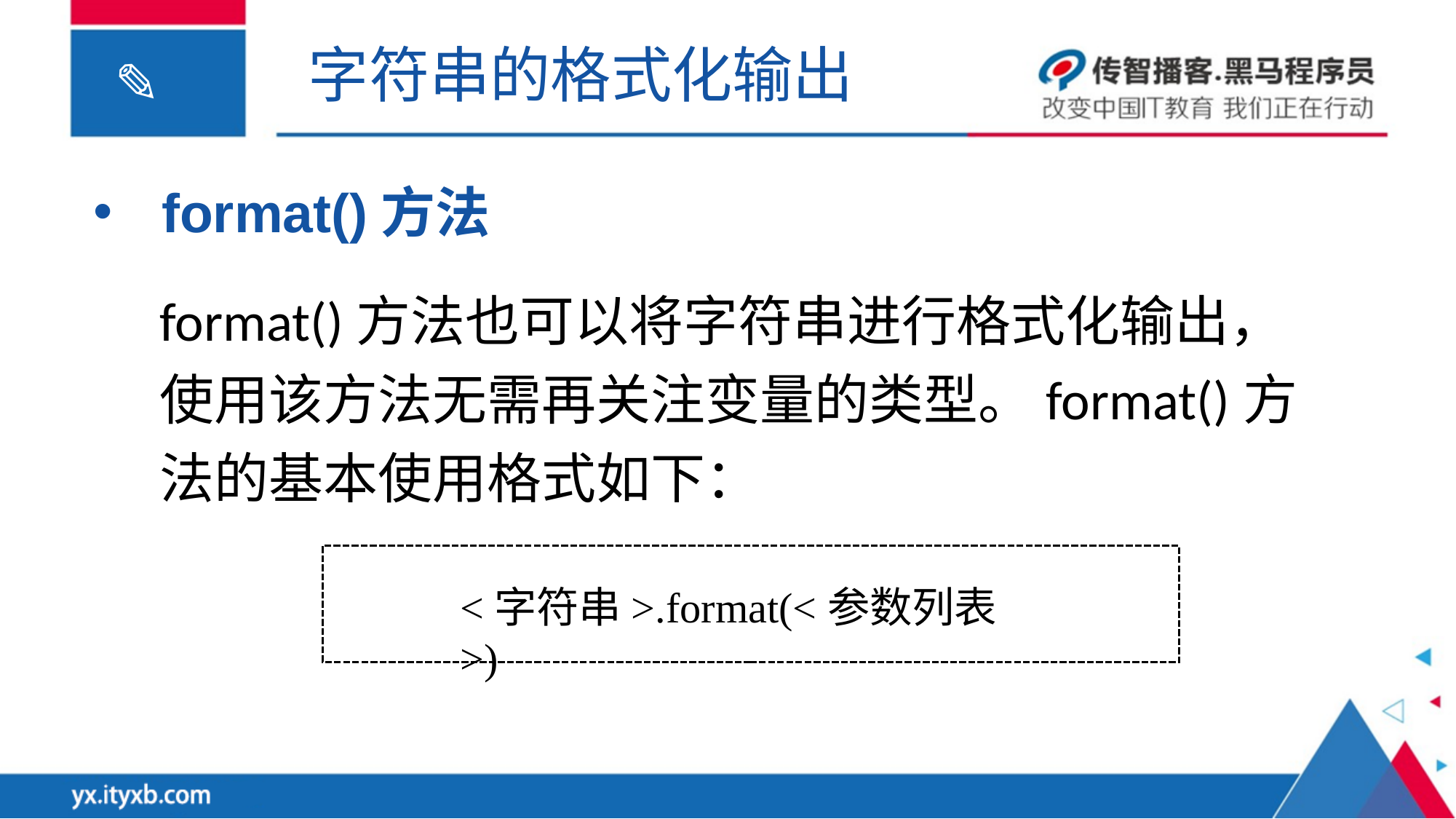

字符串的格式化输出
format()方法
format()方法也可以将字符串进行格式化输出，使用该方法无需再关注变量的类型。format()方法的基本使用格式如下：

<字符串>.format(<参数列表>)